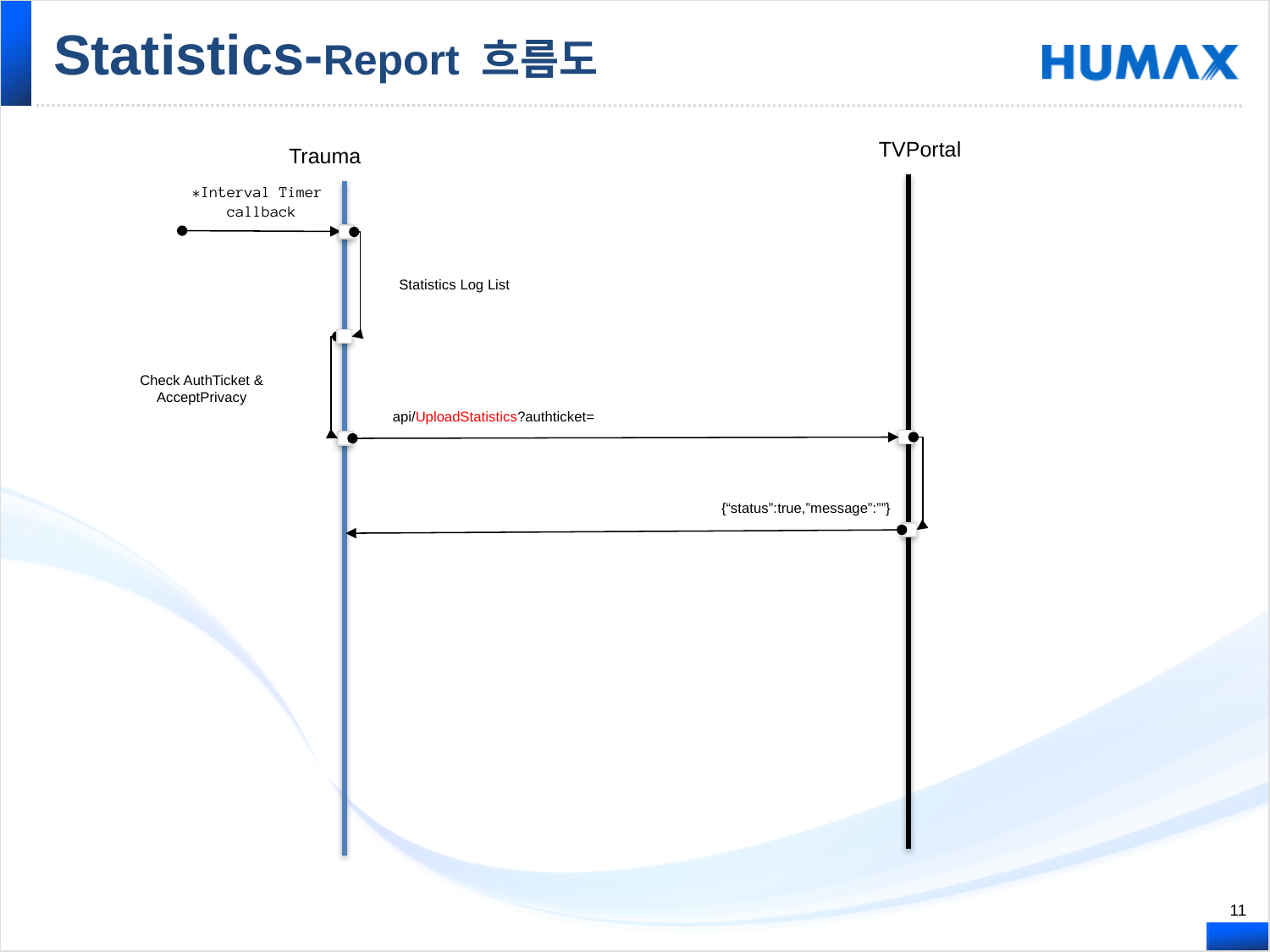

# Statistics-Report 흐름도
TVPortal
Trauma
*Interval Timer
 callback

Statistics Log List

Check AuthTicket &
AcceptPrivacy
api/UploadStatistics?authticket=

{“status”:true,”message”:””}

11